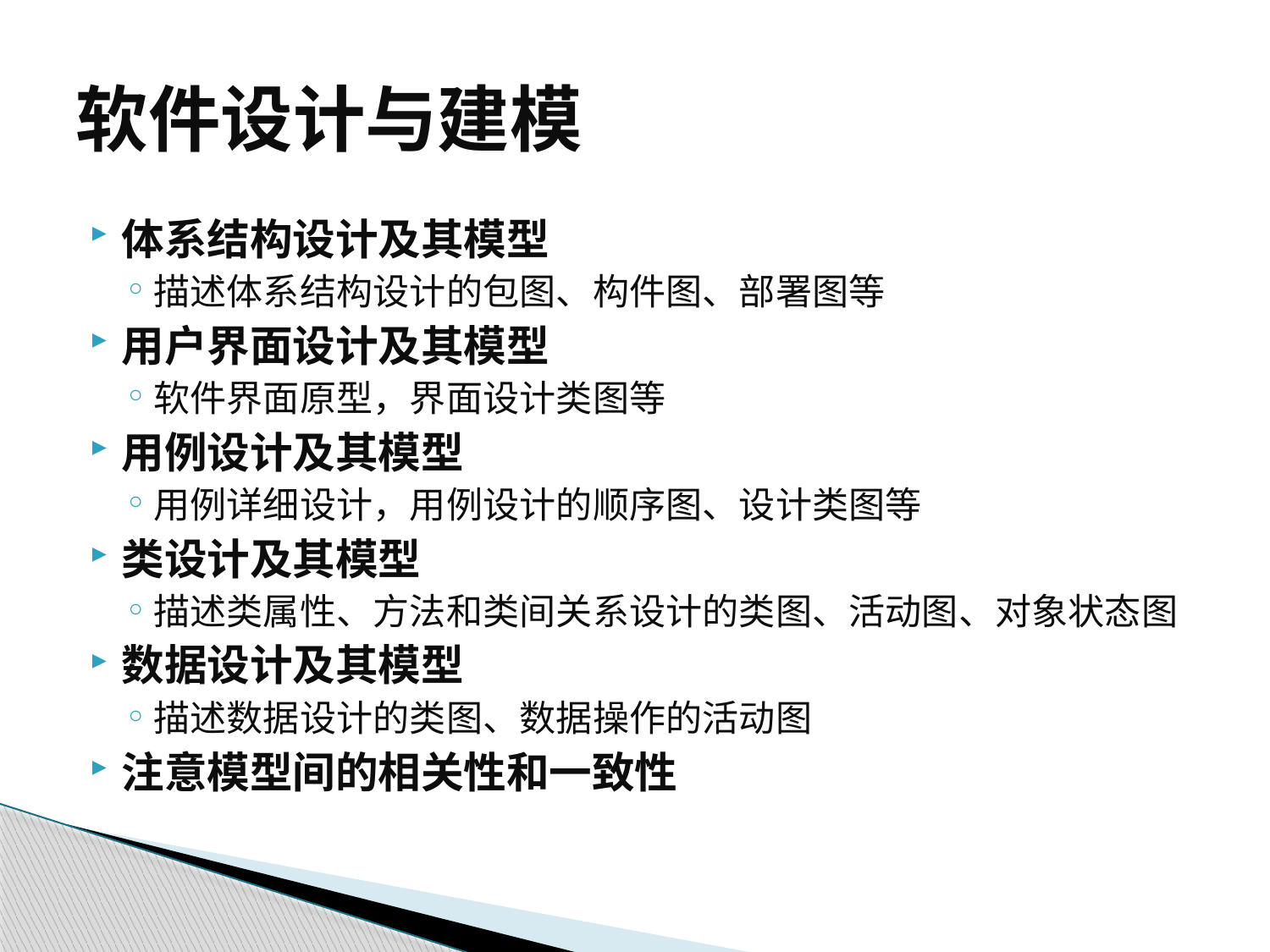

# 软件设计与建模
体系结构设计及其模型
描述体系结构设计的包图、构件图、部署图等
用户界面设计及其模型
软件界面原型，界面设计类图等
用例设计及其模型
用例详细设计，用例设计的顺序图、设计类图等
类设计及其模型
描述类属性、方法和类间关系设计的类图、活动图、对象状态图
数据设计及其模型
描述数据设计的类图、数据操作的活动图
注意模型间的相关性和一致性